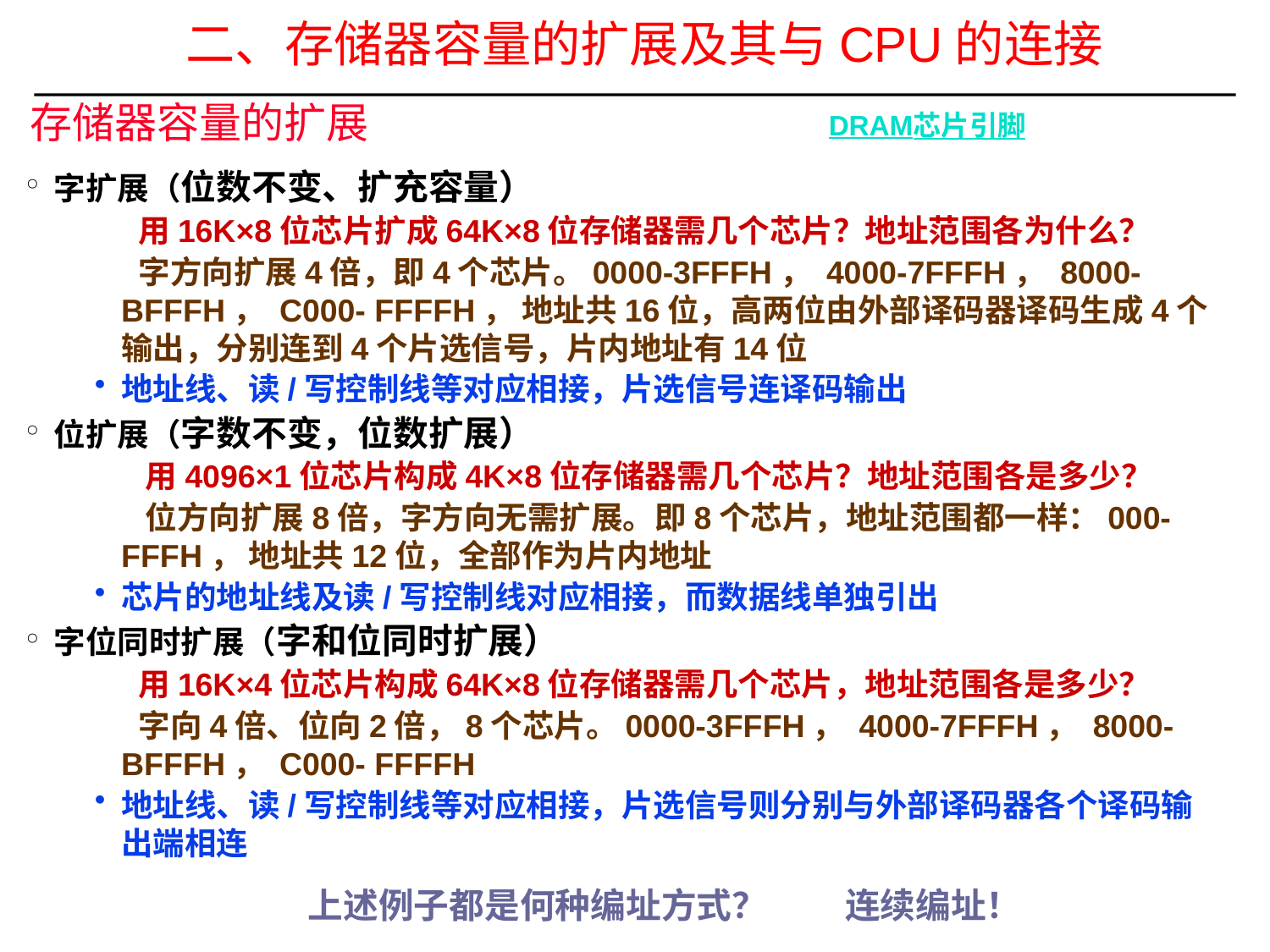

# 二、存储器容量的扩展及其与CPU的连接
存储器容量的扩展
DRAM芯片引脚
字扩展（位数不变、扩充容量）
     用16K×8位芯片扩成64K×8位存储器需几个芯片？地址范围各为什么？
     字方向扩展4倍，即4个芯片。0000-3FFFH， 4000-7FFFH， 8000-BFFFH， C000- FFFFH， 地址共16位，高两位由外部译码器译码生成4个输出，分别连到4个片选信号，片内地址有14位
地址线、读/写控制线等对应相接，片选信号连译码输出
位扩展（字数不变，位数扩展）
      用4096×1位芯片构成4K×8位存储器需几个芯片？地址范围各是多少？
      位方向扩展8倍，字方向无需扩展。即8个芯片，地址范围都一样：000-  FFFH， 地址共12位，全部作为片内地址
芯片的地址线及读/写控制线对应相接，而数据线单独引出
字位同时扩展（字和位同时扩展）
     用16K×4位芯片构成64K×8位存储器需几个芯片，地址范围各是多少？
     字向4倍、位向2倍，8个芯片。0000-3FFFH， 4000-7FFFH， 8000-BFFFH， C000- FFFFH
地址线、读/写控制线等对应相接，片选信号则分别与外部译码器各个译码输出端相连
上述例子都是何种编址方式？
连续编址！